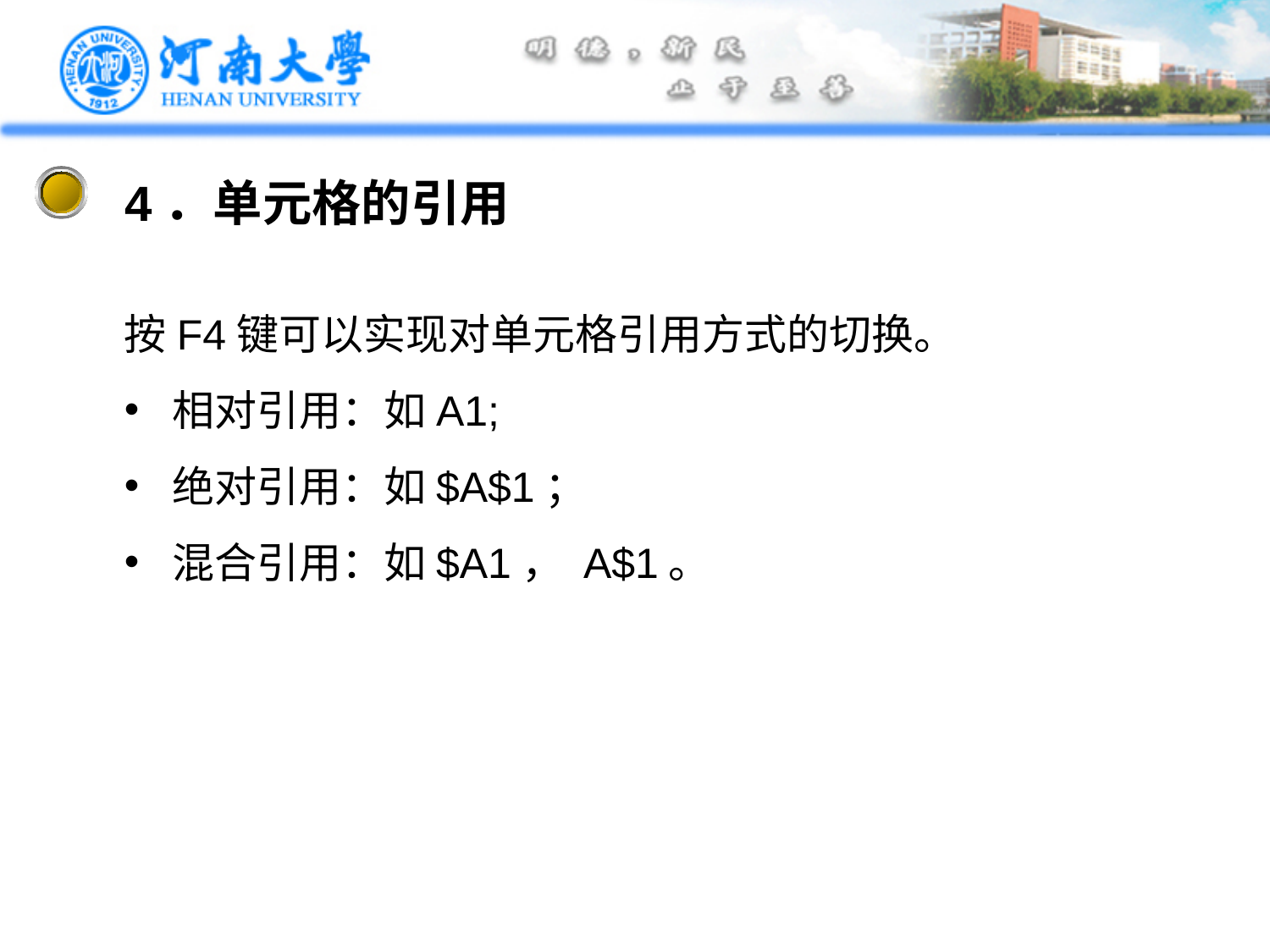

4．单元格的引用

按F4键可以实现对单元格引用方式的切换。
相对引用：如A1;
绝对引用：如$A$1；
混合引用：如$A1， A$1。